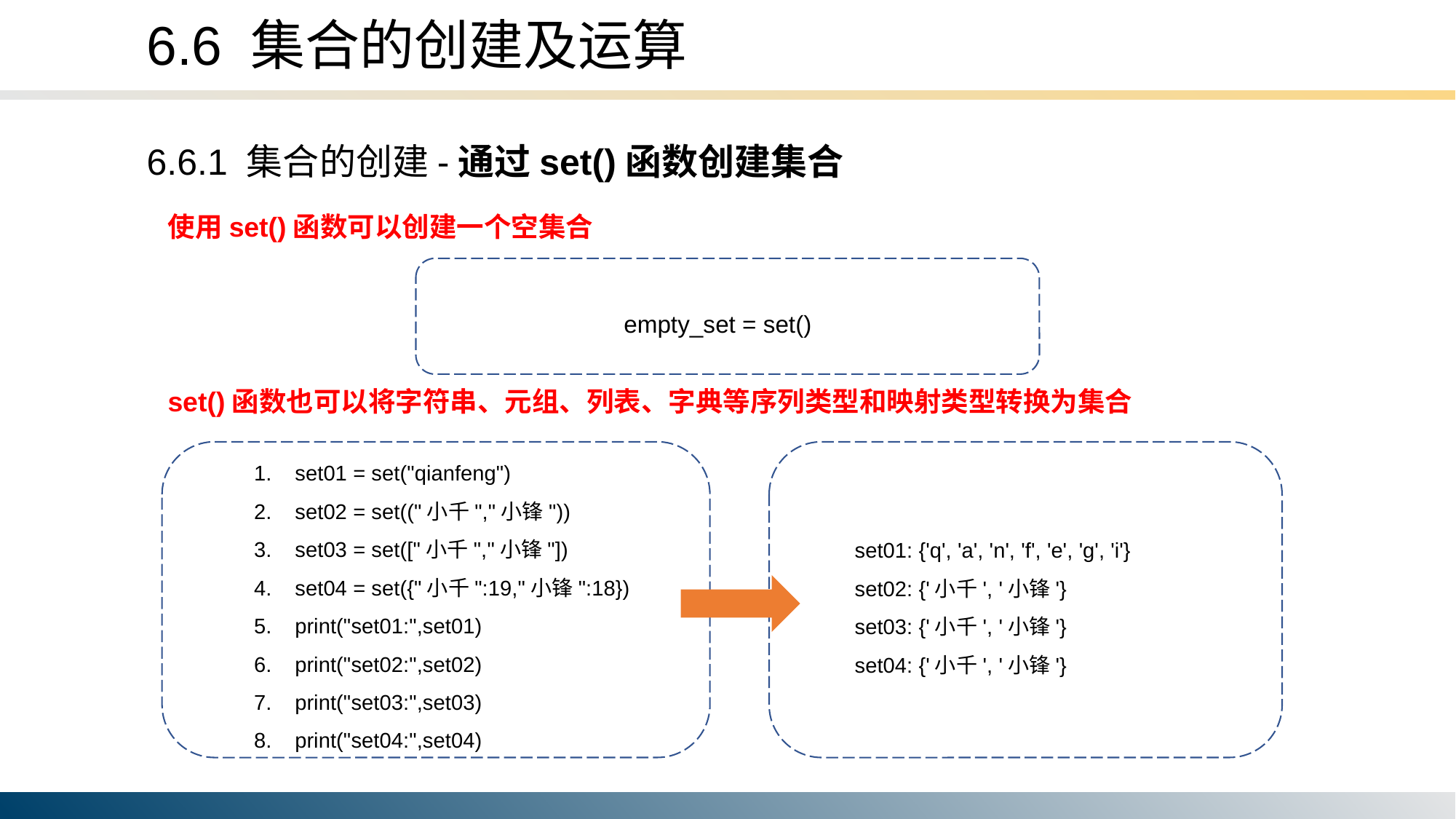

6.6 集合的创建及运算
6.6.1 集合的创建-通过set()函数创建集合
使用set()函数可以创建一个空集合

empty_set = set()
set()函数也可以将字符串、元组、列表、字典等序列类型和映射类型转换为集合

set01 = set("qianfeng")
set02 = set(("小千","小锋"))
set03 = set(["小千","小锋"])
set04 = set({"小千":19,"小锋":18})
print("set01:",set01)
print("set02:",set02)
print("set03:",set03)
print("set04:",set04)
set01: {'q', 'a', 'n', 'f', 'e', 'g', 'i'}
set02: {'小千', '小锋'}
set03: {'小千', '小锋'}
set04: {'小千', '小锋'}